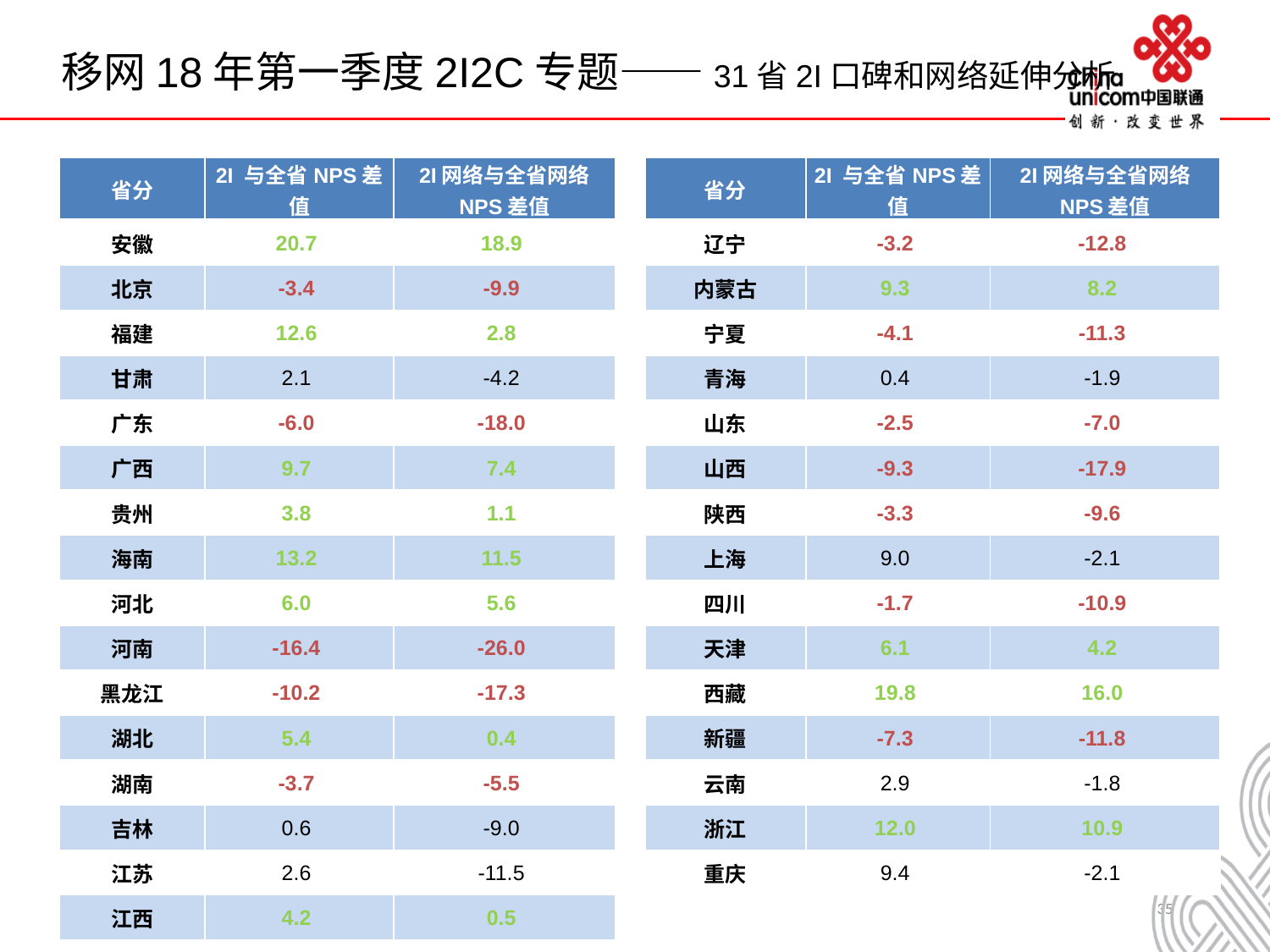

# 移网18年第一季度2I2C专题——31省2I口碑和网络延伸分析
| 省分 | 2I 与全省NPS差值 | 2I网络与全省网络 NPS差值 |
| --- | --- | --- |
| 辽宁 | -3.2 | -12.8 |
| 内蒙古 | 9.3 | 8.2 |
| 宁夏 | -4.1 | -11.3 |
| 青海 | 0.4 | -1.9 |
| 山东 | -2.5 | -7.0 |
| 山西 | -9.3 | -17.9 |
| 陕西 | -3.3 | -9.6 |
| 上海 | 9.0 | -2.1 |
| 四川 | -1.7 | -10.9 |
| 天津 | 6.1 | 4.2 |
| 西藏 | 19.8 | 16.0 |
| 新疆 | -7.3 | -11.8 |
| 云南 | 2.9 | -1.8 |
| 浙江 | 12.0 | 10.9 |
| 重庆 | 9.4 | -2.1 |
| 省分 | 2I 与全省NPS差值 | 2I网络与全省网络 NPS差值 |
| --- | --- | --- |
| 安徽 | 20.7 | 18.9 |
| 北京 | -3.4 | -9.9 |
| 福建 | 12.6 | 2.8 |
| 甘肃 | 2.1 | -4.2 |
| 广东 | -6.0 | -18.0 |
| 广西 | 9.7 | 7.4 |
| 贵州 | 3.8 | 1.1 |
| 海南 | 13.2 | 11.5 |
| 河北 | 6.0 | 5.6 |
| 河南 | -16.4 | -26.0 |
| 黑龙江 | -10.2 | -17.3 |
| 湖北 | 5.4 | 0.4 |
| 湖南 | -3.7 | -5.5 |
| 吉林 | 0.6 | -9.0 |
| 江苏 | 2.6 | -11.5 |
| 江西 | 4.2 | 0.5 |